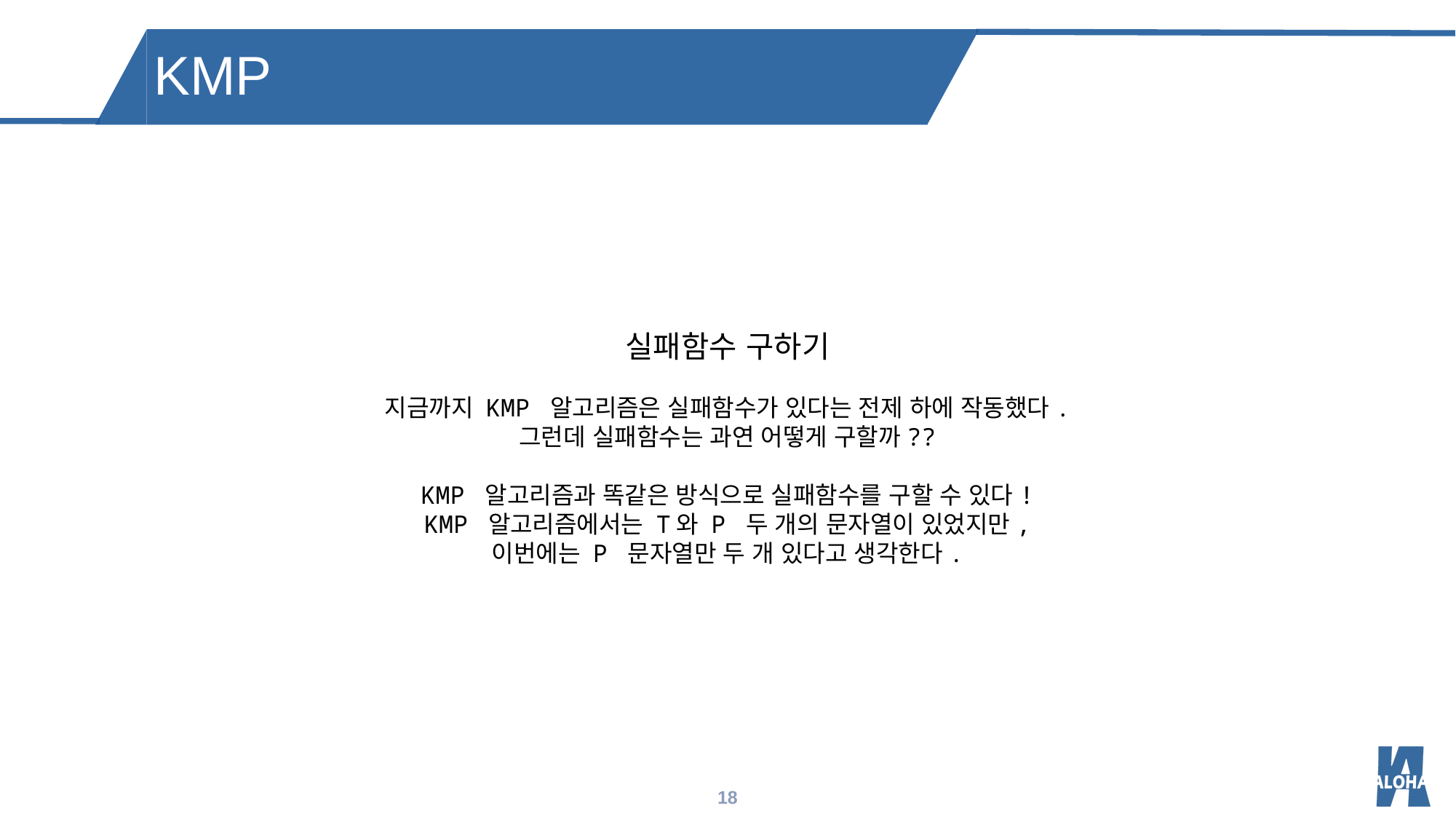

KMP
실패함수 구하기

지금까지 KMP 알고리즘은 실패함수가 있다는 전제 하에 작동했다.
그런데 실패함수는 과연 어떻게 구할까??

KMP 알고리즘과 똑같은 방식으로 실패함수를 구할 수 있다!
KMP 알고리즘에서는 T와 P 두 개의 문자열이 있었지만,
이번에는 P 문자열만 두 개 있다고 생각한다.
18